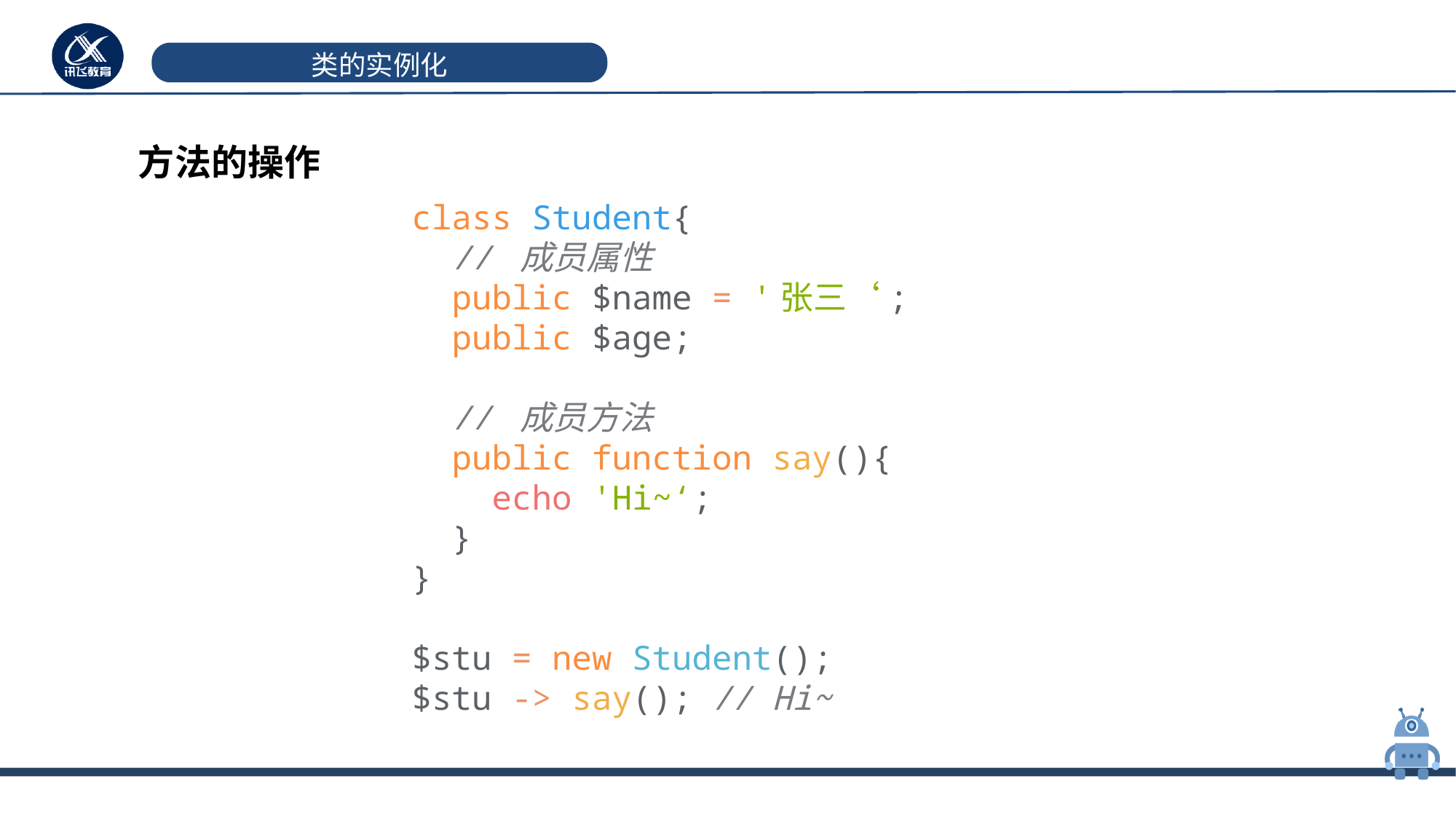

# 类的实例化
方法的操作
class Student{
  // 成员属性
  public $name = '张三‘;
  public $age;
  // 成员方法
  public function say(){
    echo 'Hi~‘;
  }
}
$stu = new Student();
$stu -> say(); // Hi~